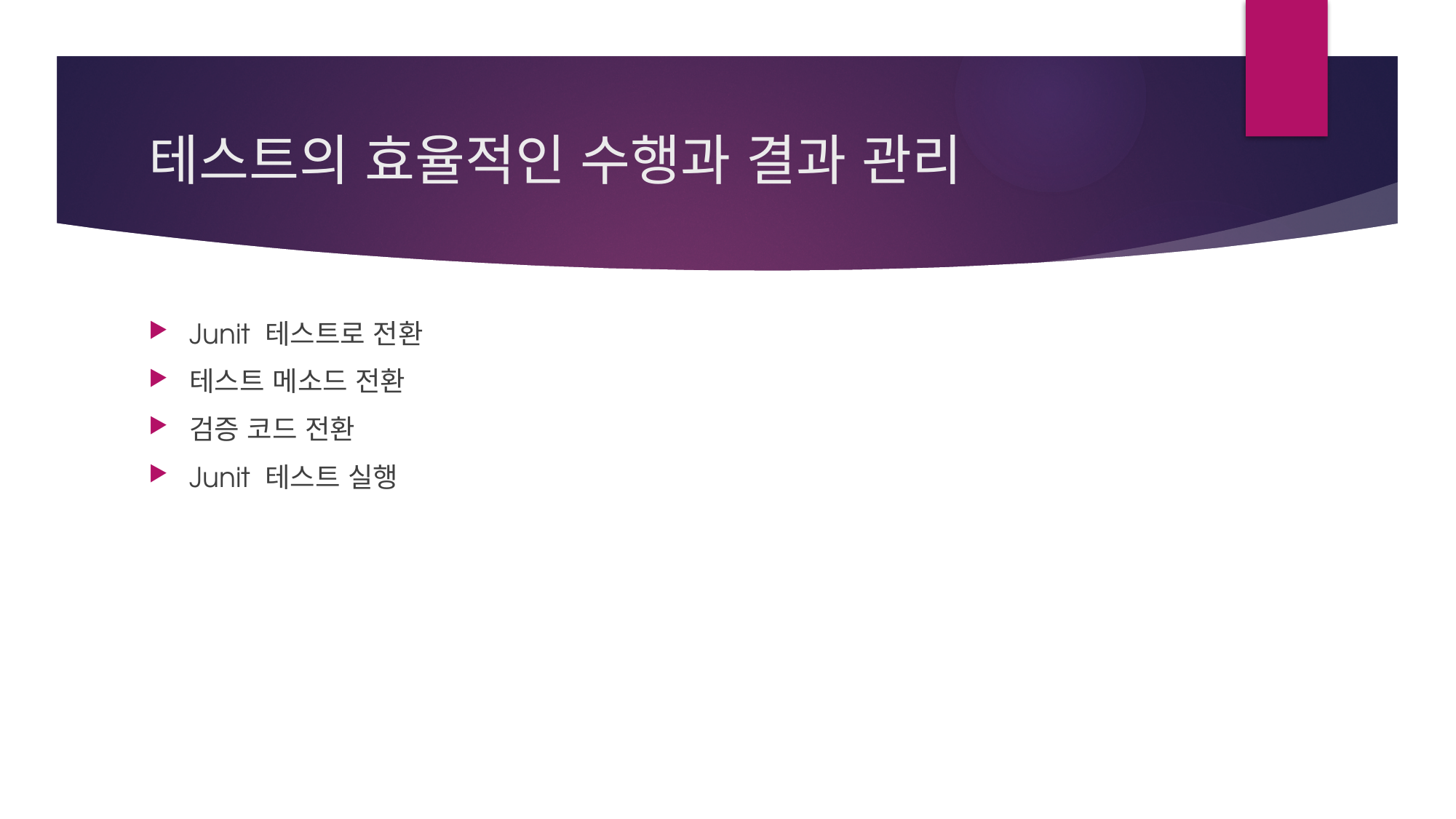

# 테스트의 효율적인 수행과 결과 관리
Junit 테스트로 전환
테스트 메소드 전환
검증 코드 전환
Junit 테스트 실행